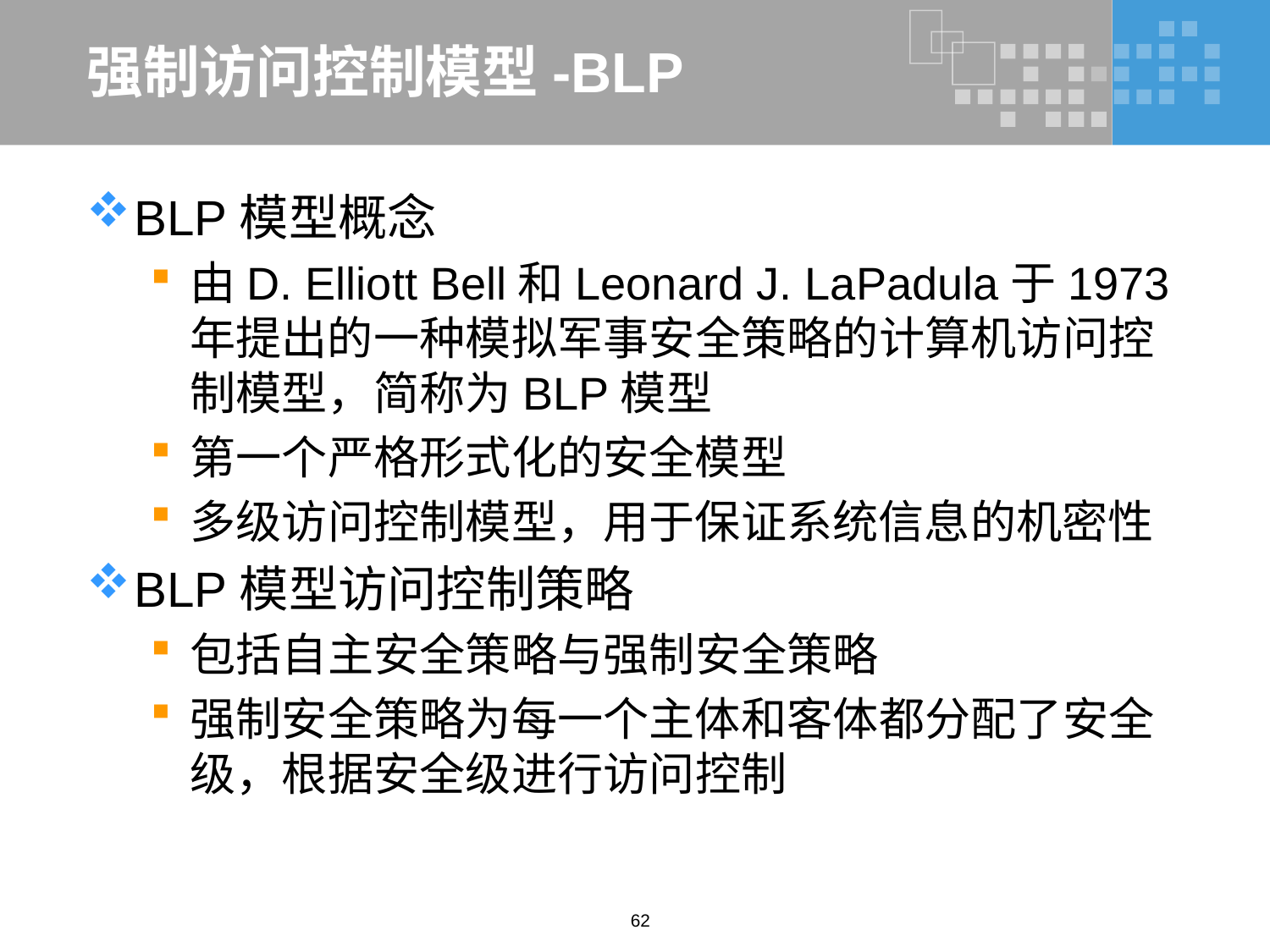

# 强制访问控制模型-BLP
BLP模型概念
由D. Elliott Bell和Leonard J. LaPadula于1973年提出的一种模拟军事安全策略的计算机访问控制模型，简称为BLP模型
第一个严格形式化的安全模型
多级访问控制模型，用于保证系统信息的机密性
BLP模型访问控制策略
包括自主安全策略与强制安全策略
强制安全策略为每一个主体和客体都分配了安全级，根据安全级进行访问控制

62